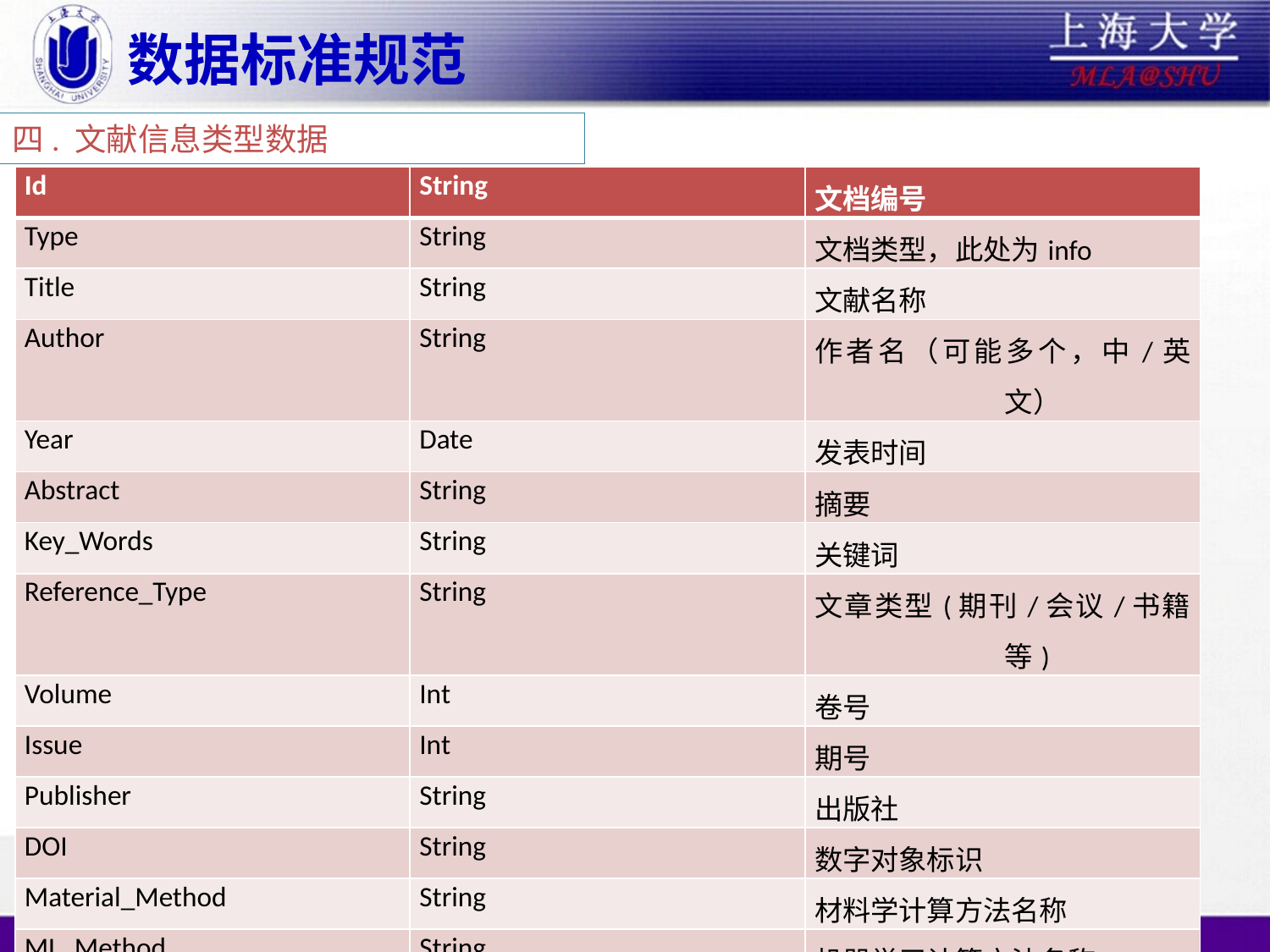

# 数据标准规范
四. 文献信息类型数据
| Id | String | 文档编号 |
| --- | --- | --- |
| Type | String | 文档类型，此处为info |
| Title | String | 文献名称 |
| Author | String | 作者名（可能多个，中/英文） |
| Year | Date | 发表时间 |
| Abstract | String | 摘要 |
| Key\_Words | String | 关键词 |
| Reference\_Type | String | 文章类型(期刊/会议/书籍等) |
| Volume | Int | 卷号 |
| Issue | Int | 期号 |
| Publisher | String | 出版社 |
| DOI | String | 数字对象标识 |
| Material\_Method | String | 材料学计算方法名称 |
| ML\_Method | String | 机器学习计算方法名称 |
| File\_Attachment | String | 文章链接 |
| Start\_Page | Int | 起始页 |
| End\_Page | Int | 结束页 |